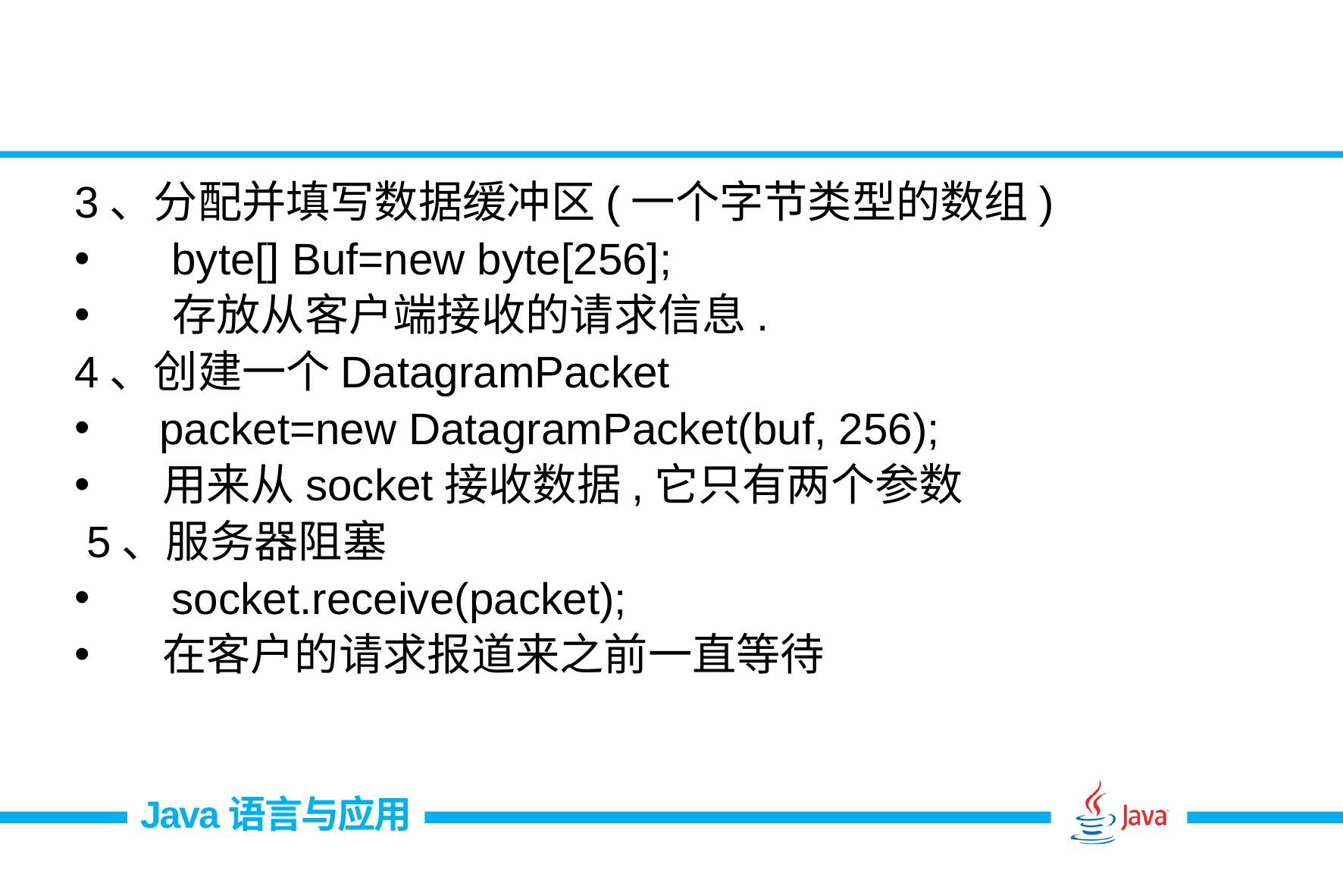

#
3、分配并填写数据缓冲区(一个字节类型的数组)
    byte[] Buf=new byte[256];
    存放从客户端接收的请求信息.
4、创建一个DatagramPacket
   packet=new DatagramPacket(buf, 256);
   用来从socket接收数据,它只有两个参数
 5、服务器阻塞
    socket.receive(packet);
   在客户的请求报道来之前一直等待